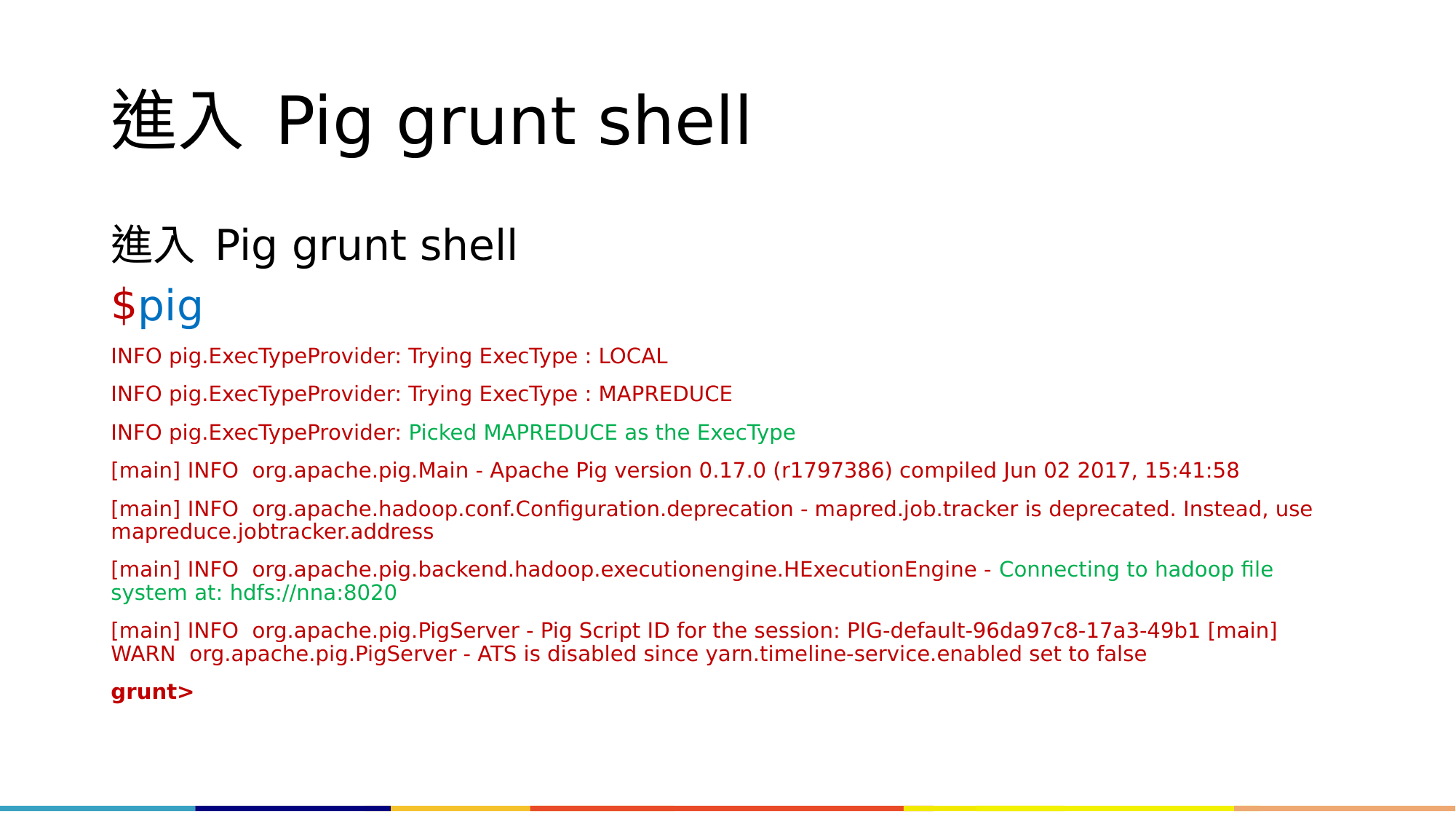

# 進入 Pig grunt shell
進入 Pig grunt shell
pig
INFO pig.ExecTypeProvider: Trying ExecType : LOCAL
INFO pig.ExecTypeProvider: Trying ExecType : MAPREDUCE
INFO pig.ExecTypeProvider: Picked MAPREDUCE as the ExecType
[main] INFO  org.apache.pig.Main - Apache Pig version 0.17.0 (r1797386) compiled Jun 02 2017, 15:41:58
[main] INFO  org.apache.hadoop.conf.Configuration.deprecation - mapred.job.tracker is deprecated. Instead, use mapreduce.jobtracker.address
[main] INFO  org.apache.pig.backend.hadoop.executionengine.HExecutionEngine - Connecting to hadoop file system at: hdfs://nna:8020
[main] INFO  org.apache.pig.PigServer - Pig Script ID for the session: PIG-default-96da97c8-17a3-49b1 [main] WARN  org.apache.pig.PigServer - ATS is disabled since yarn.timeline-service.enabled set to false
grunt>